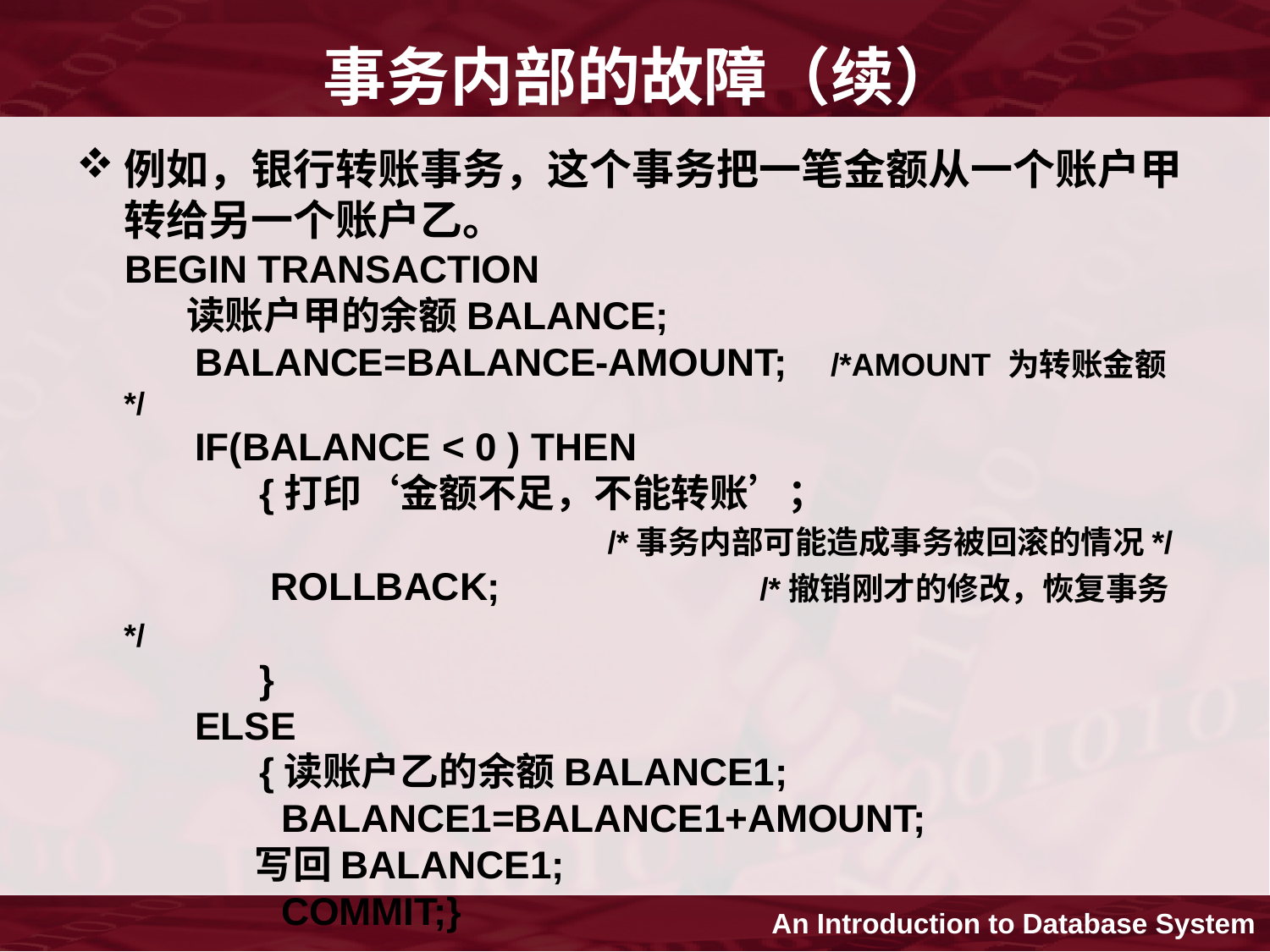

# 事务内部的故障（续）
例如，银行转账事务，这个事务把一笔金额从一个账户甲转给另一个账户乙。
     BEGIN TRANSACTION
    	      读账户甲的余额BALANCE;
           BALANCE=BALANCE-AMOUNT;    /*AMOUNT 为转账金额*/
           IF(BALANCE < 0 ) THEN
                 {打印‘金额不足，不能转账’；
	                                         /*事务内部可能造成事务被回滚的情况*/
                  ROLLBACK;                        /*撤销刚才的修改，恢复事务*/
                 }
           ELSE
                 {读账户乙的余额BALANCE1;
                   BALANCE1=BALANCE1+AMOUNT;
                   写回BALANCE1;
                   COMMIT;}